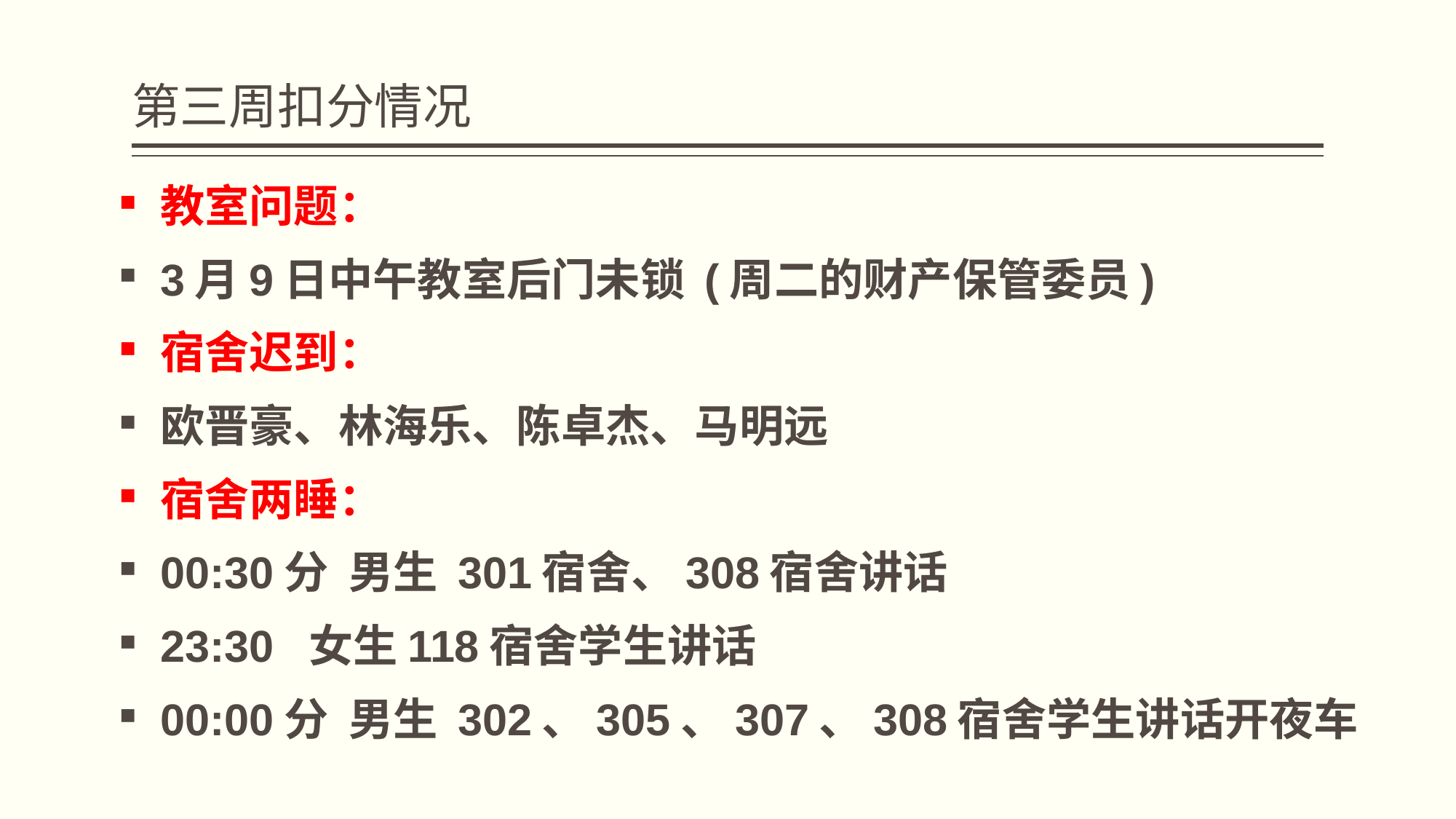

# 第三周扣分情况
教室问题：
3月9日中午教室后门未锁 (周二的财产保管委员)
宿舍迟到：
欧晋豪、林海乐、陈卓杰、马明远
宿舍两睡：
00:30分  男生 301宿舍、308宿舍讲话
23:30  女生118宿舍学生讲话
00:00分  男生 302、305、307、308宿舍学生讲话开夜车